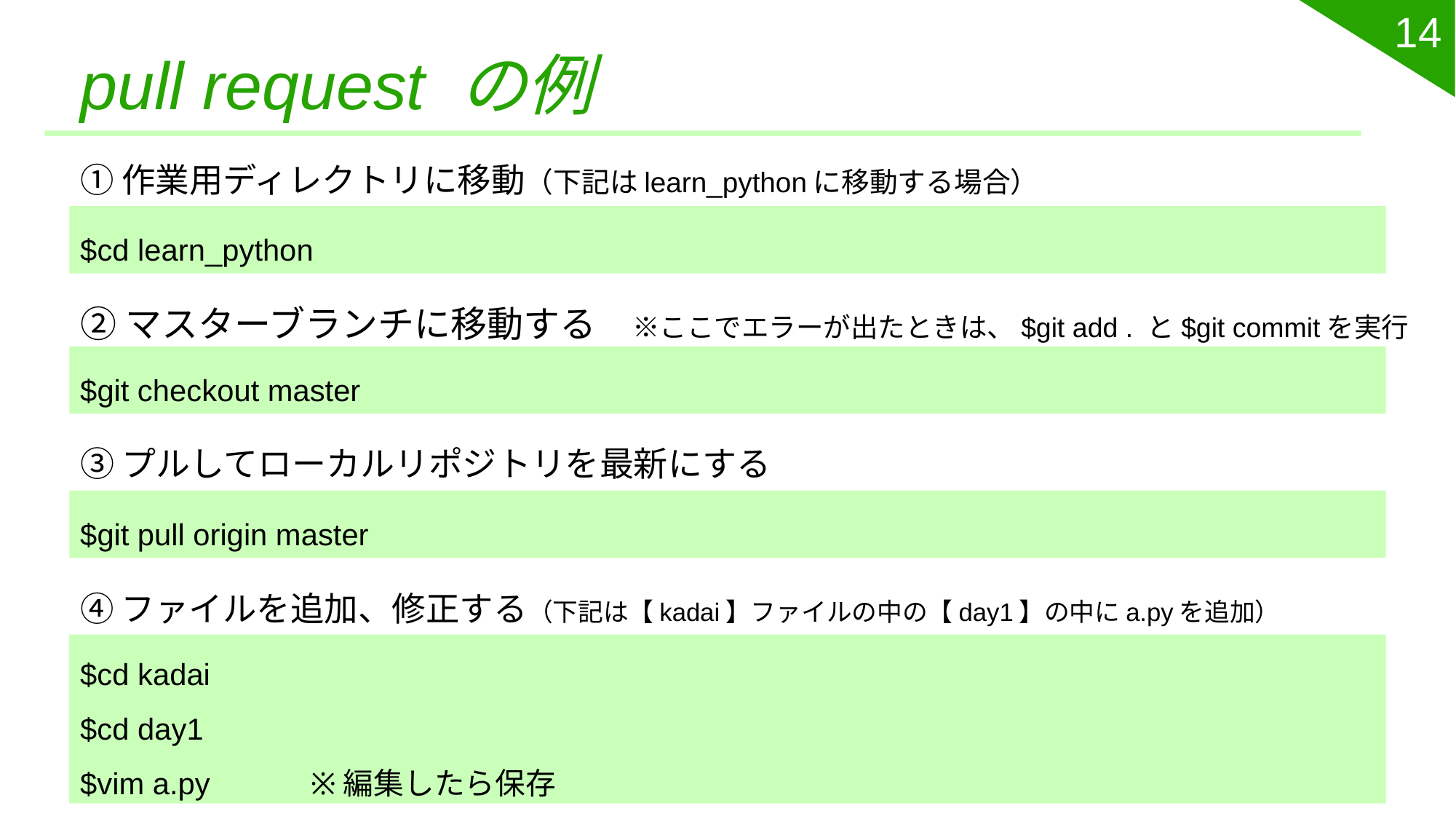

14
# pull request の例
①作業用ディレクトリに移動（下記はlearn_pythonに移動する場合）
$cd learn_python
②マスターブランチに移動する　※ここでエラーが出たときは、$git add . と$git commitを実行
$git checkout master
③プルしてローカルリポジトリを最新にする
$git pull origin master
④ファイルを追加、修正する（下記は【kadai】ファイルの中の【day1】の中にa.pyを追加）
$cd kadai
$cd day1
$vim a.py            ※編集したら保存